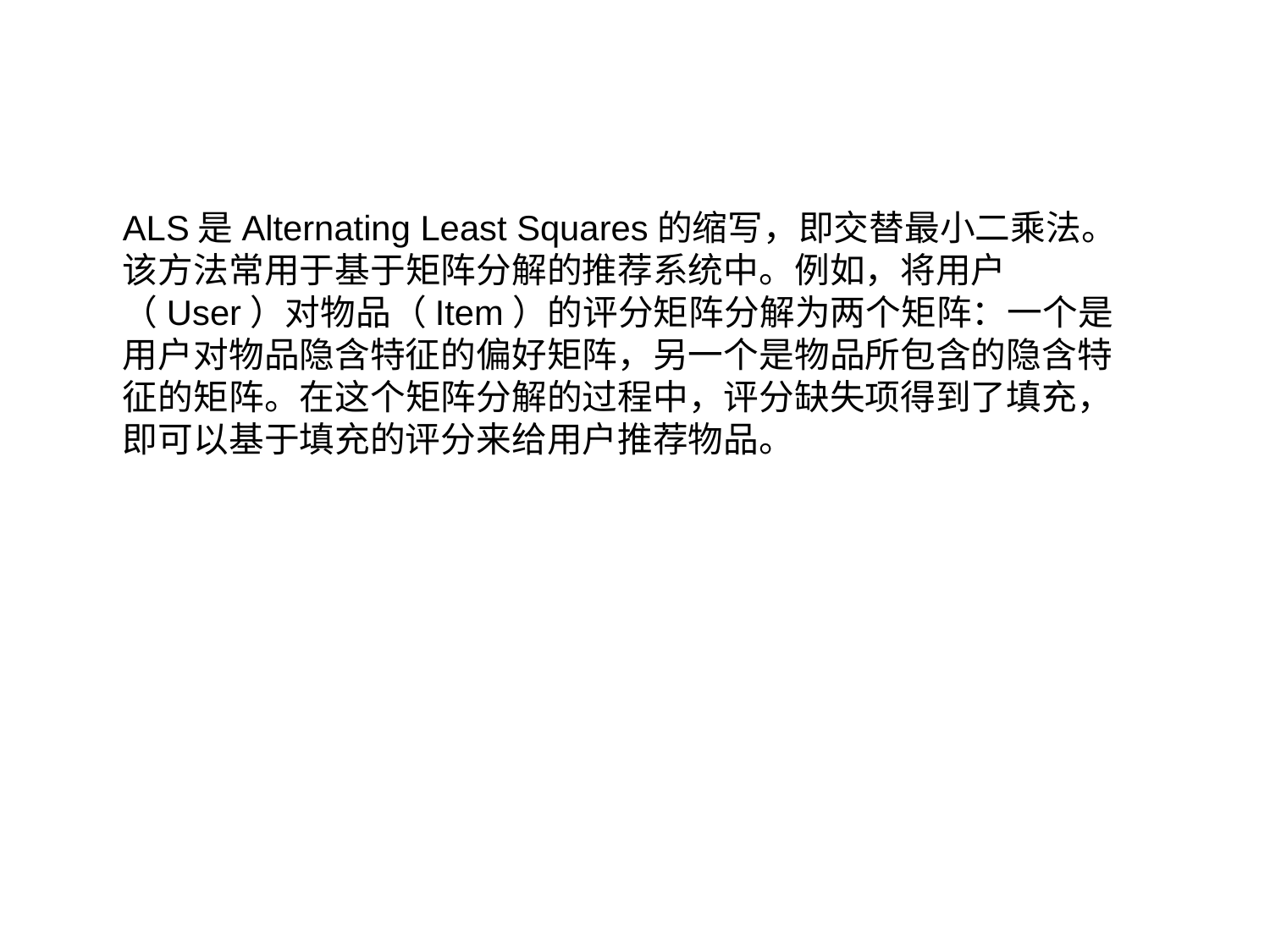

9.10.2 ALS算法
ALS是Alternating Least Squares的缩写，即交替最小二乘法。该方法常用于基于矩阵分解的推荐系统中。例如，将用户（User）对物品（Item）的评分矩阵分解为两个矩阵：一个是用户对物品隐含特征的偏好矩阵，另一个是物品所包含的隐含特征的矩阵。在这个矩阵分解的过程中，评分缺失项得到了填充，即可以基于填充的评分来给用户推荐物品。